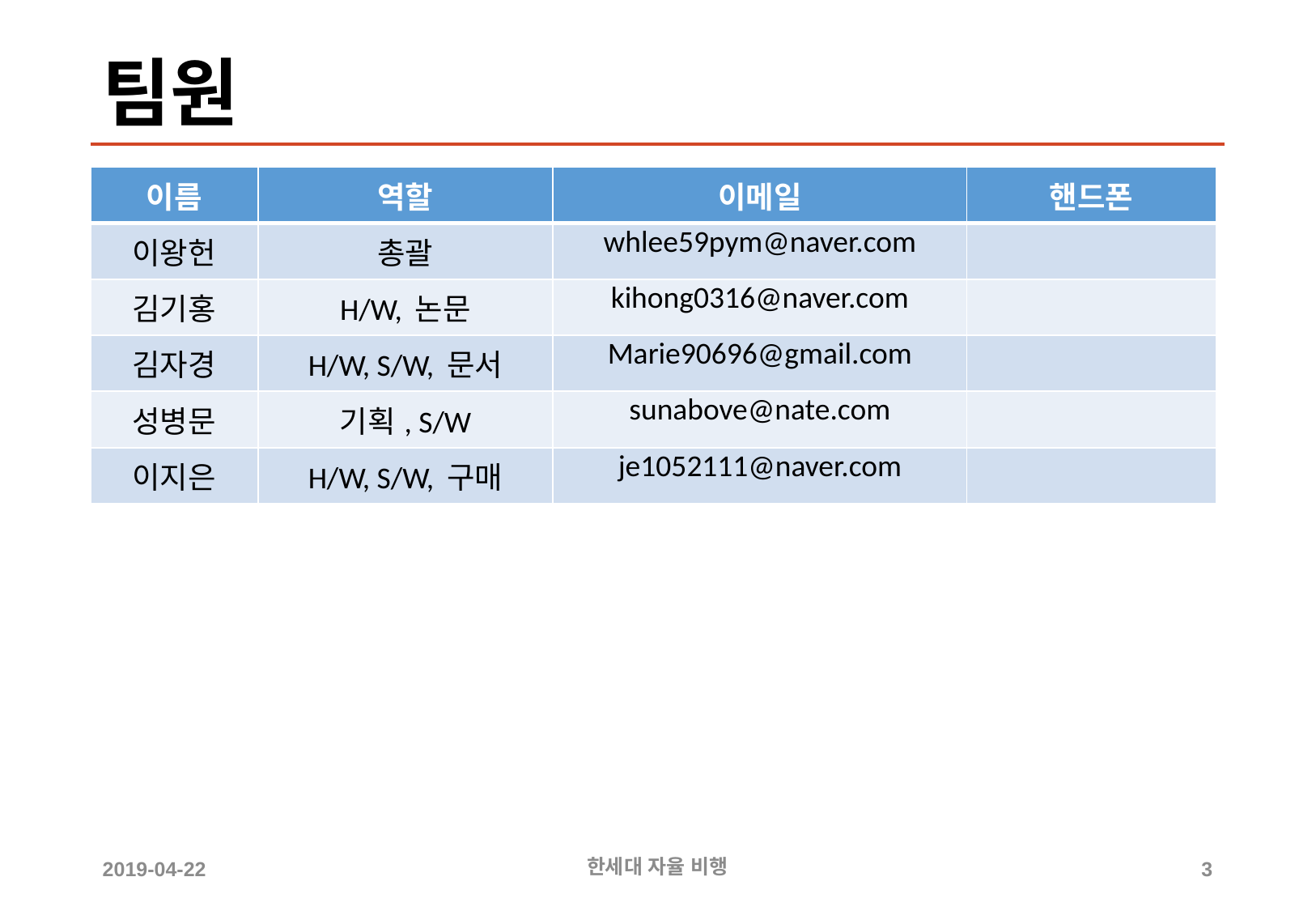

# 팀원
| 이름 | 역할 | 이메일 | 핸드폰 |
| --- | --- | --- | --- |
| 이왕헌 | 총괄 | whlee59pym@naver.com |  |
| 김기홍 | H/W, 논문 | kihong0316@naver.com |  |
| 김자경 | H/W, S/W, 문서 | Marie90696@gmail.com |  |
| 성병문 | 기획, S/W | sunabove@nate.com |  |
| 이지은 | H/W, S/W, 구매 | je1052111@naver.com |  |
2019-04-22
한세대 자율 비행
3